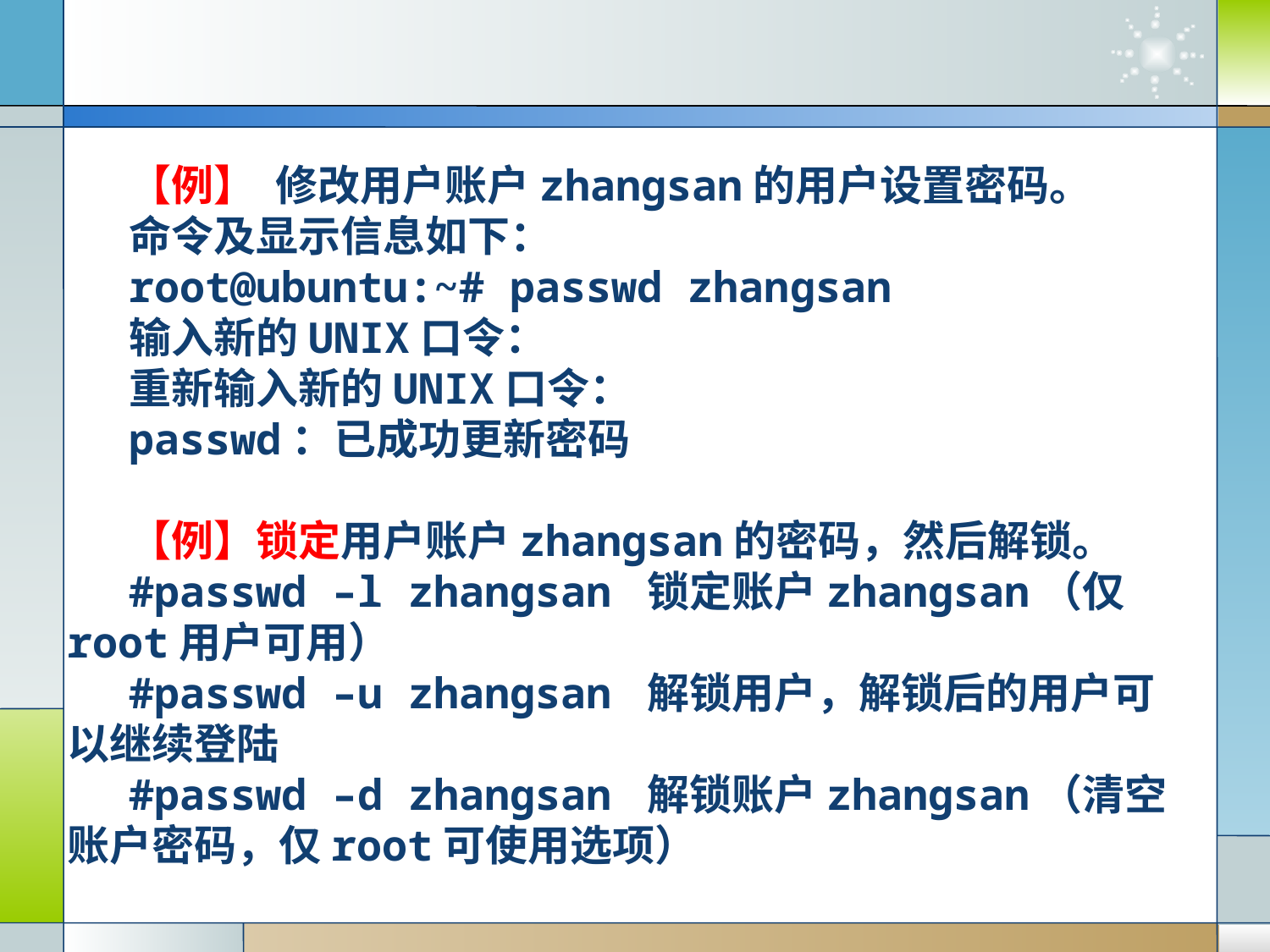

#
【例】  修改用户账户zhangsan的用户设置密码。
命令及显示信息如下：
root@ubuntu:~# passwd zhangsan
输入新的UNIX口令：
重新输入新的UNIX口令：
passwd：已成功更新密码

【例】锁定用户账户zhangsan的密码，然后解锁。
#passwd –l zhangsan 锁定账户zhangsan（仅root用户可用）
#passwd –u zhangsan 解锁用户，解锁后的用户可以继续登陆
#passwd –d zhangsan 解锁账户zhangsan（清空账户密码，仅root可使用选项）